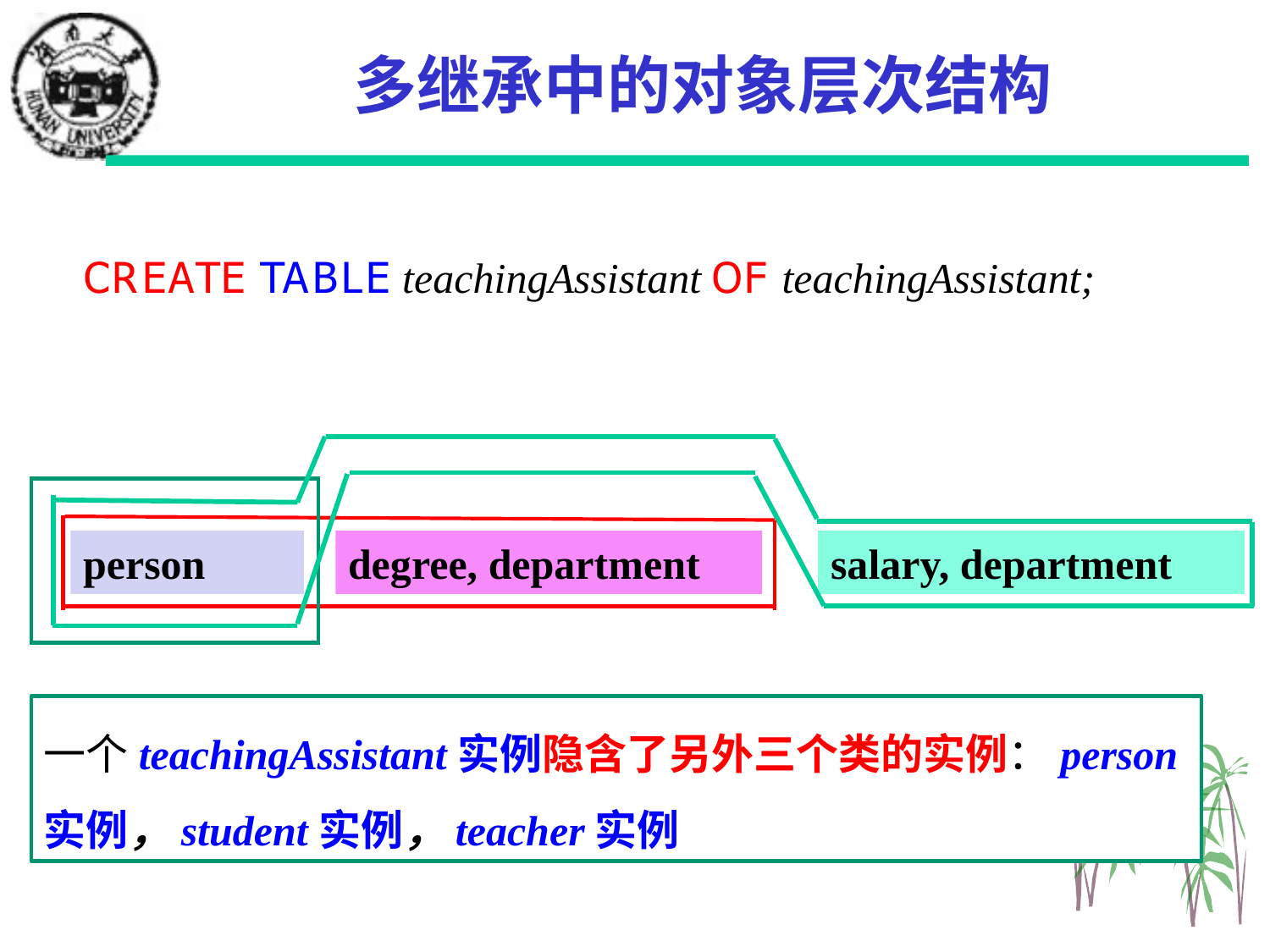

# 多继承中的对象层次结构
CREATE TABLE teachingAssistant OF teachingAssistant;

person
degree, department
salary, department
一个teachingAssistant实例隐含了另外三个类的实例：person实例，student实例，teacher实例